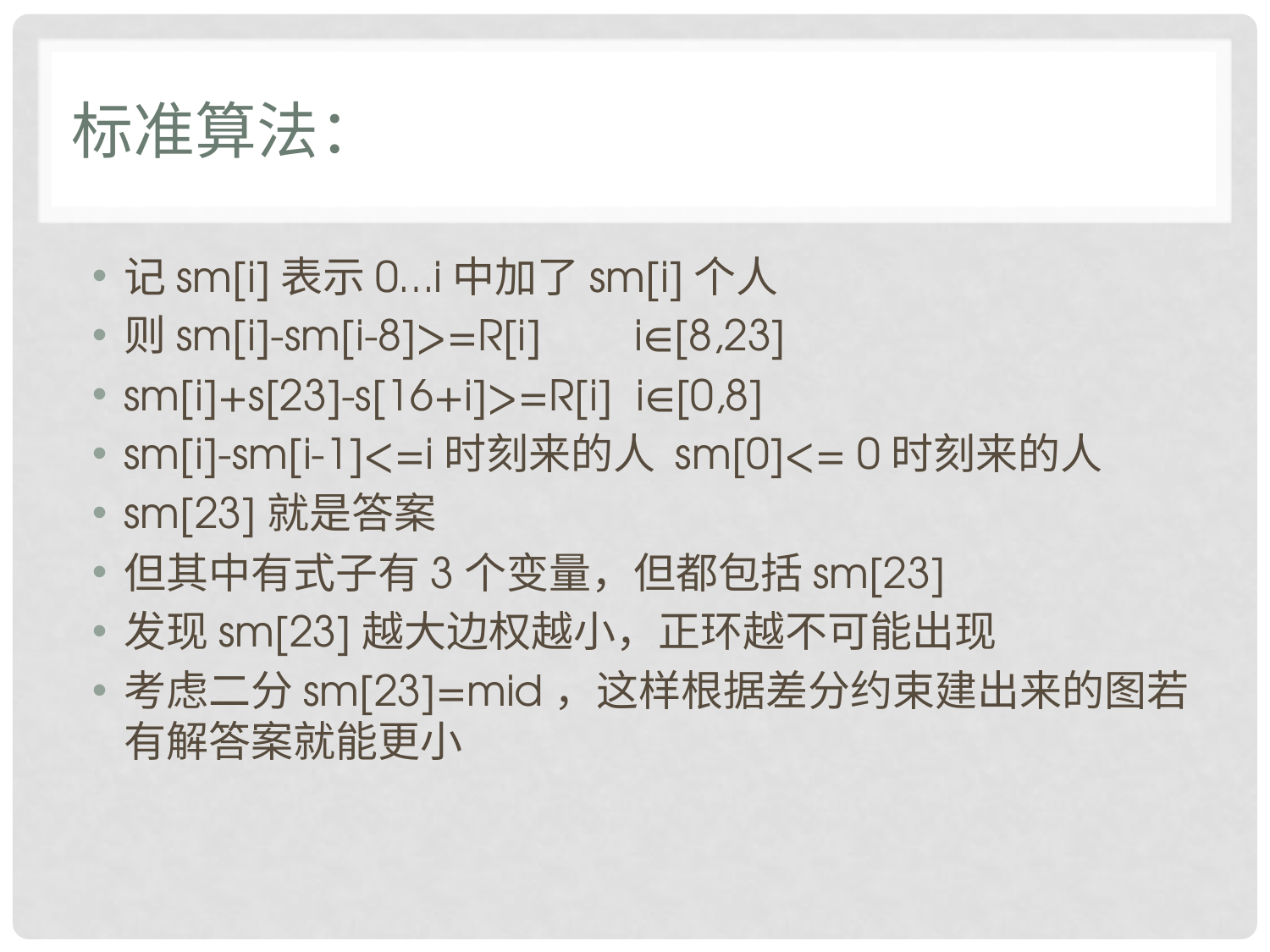

# 标准算法：
记sm[i]表示0…i中加了sm[i]个人
则sm[i]-sm[i-8]>=R[i]        i∈[8,23]
sm[i]+s[23]-s[16+i]>=R[i]  i∈[0,8]
sm[i]-sm[i-1]<=i时刻来的人 sm[0]<= 0时刻来的人
sm[23]就是答案
但其中有式子有3个变量，但都包括sm[23]
发现sm[23]越大边权越小，正环越不可能出现
考虑二分sm[23]=mid，这样根据差分约束建出来的图若有解答案就能更小